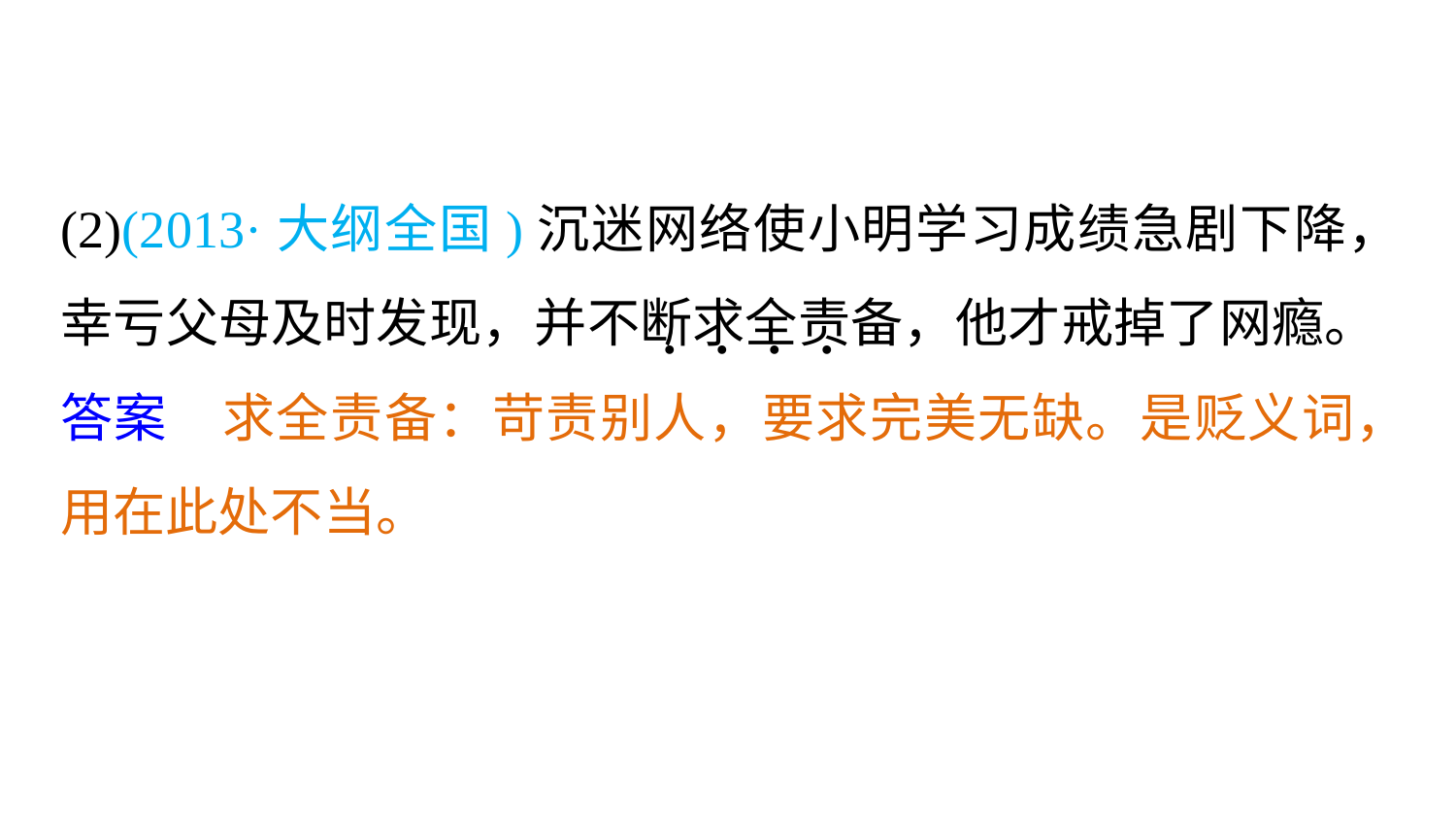

(2)(2013·大纲全国)沉迷网络使小明学习成绩急剧下降，幸亏父母及时发现，并不断求全责备，他才戒掉了网瘾。
.   .   .   .
答案　求全责备：苛责别人，要求完美无缺。是贬义词，用在此处不当。